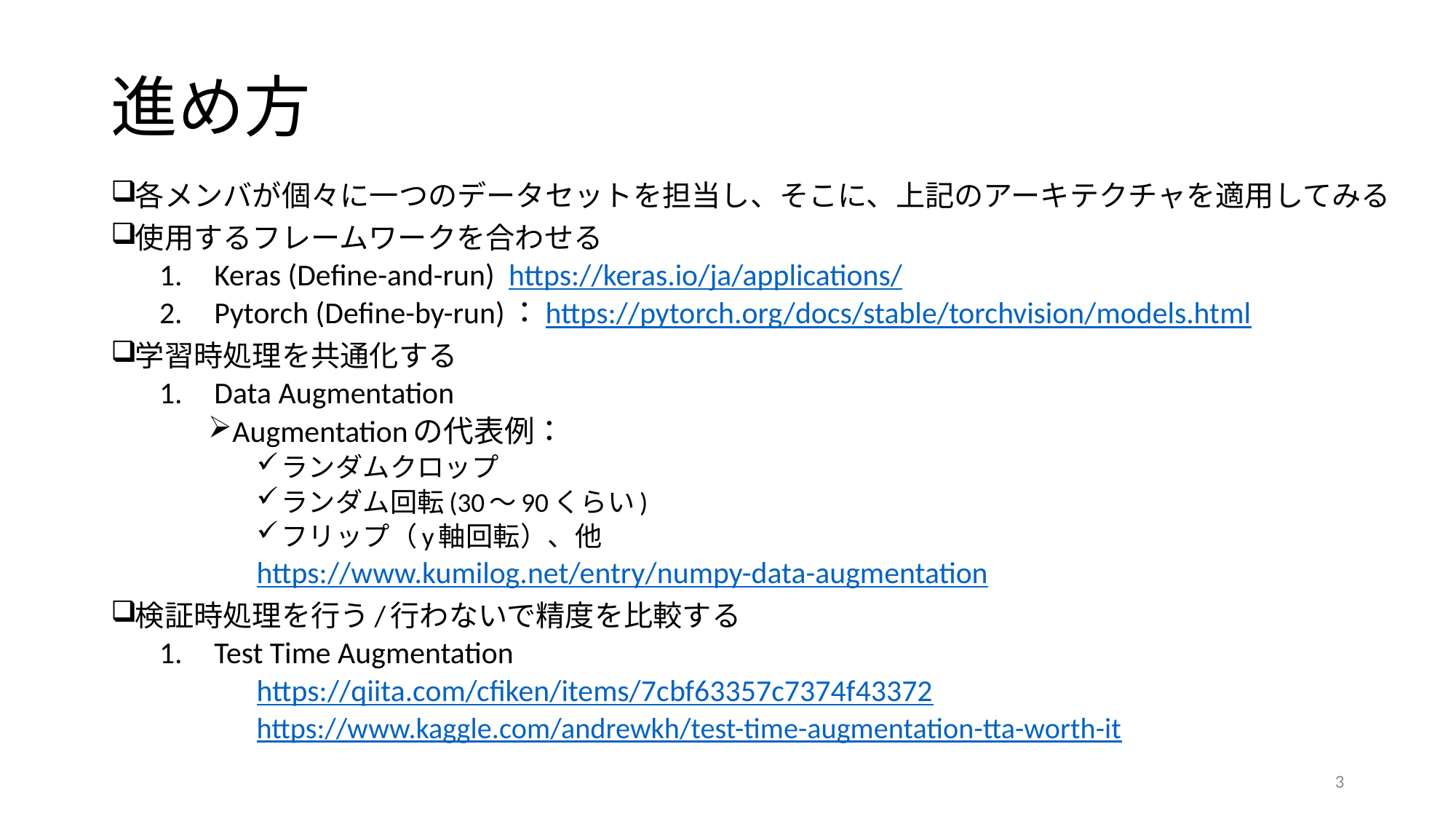

# 進め方
各メンバが個々に一つのデータセットを担当し、そこに、上記のアーキテクチャを適用してみる
使用するフレームワークを合わせる
Keras (Define-and-run)  https://keras.io/ja/applications/
Pytorch (Define-by-run)：https://pytorch.org/docs/stable/torchvision/models.html
学習時処理を共通化する
Data Augmentation
Augmentationの代表例：
ランダムクロップ
ランダム回転(30～90くらい)
フリップ（y軸回転）、他
https://www.kumilog.net/entry/numpy-data-augmentation
検証時処理を行う/行わないで精度を比較する
Test Time Augmentation
https://qiita.com/cfiken/items/7cbf63357c7374f43372
https://www.kaggle.com/andrewkh/test-time-augmentation-tta-worth-it

3